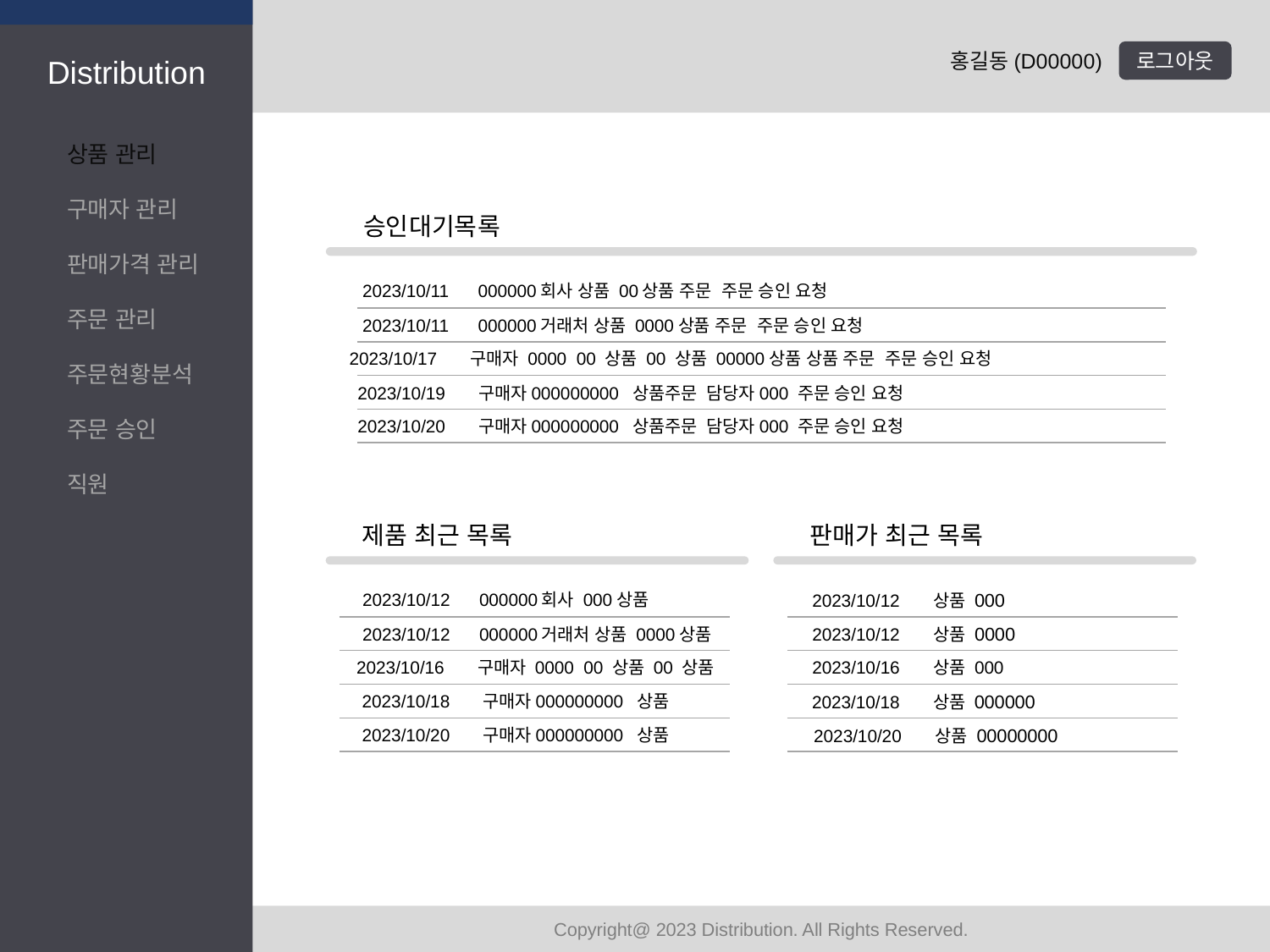

로그아웃
홍길동(D00000)
Distribution
상품 관리

구매자 관리

판매가격 관리

주문 관리

주문현황분석

주문 승인

직원
승인대기목록

2023/10/11      000000회사 상품 00상품 주문  주문 승인 요청
2023/10/11      000000거래처 상품 0000상품 주문  주문 승인 요청
2023/10/17      구매자 0000  00 상품 00 상품 00000상품 상품 주문  주문 승인 요청
2023/10/19      구매자000000000  상품주문  담당자000 주문 승인 요청
2023/10/20      구매자000000000  상품주문  담당자000 주문 승인 요청
제품 최근 목록
판매가 최근 목록

2023/10/12      000000회사 000상품
2023/10/12      상품 000
2023/10/12      000000거래처 상품 0000상품
2023/10/12      상품 0000
2023/10/16      구매자 0000  00 상품 00 상품
2023/10/16      상품 000
2023/10/18      구매자000000000  상품
2023/10/18      상품 000000
2023/10/20      구매자000000000  상품
2023/10/20      상품 00000000

Copyright@ 2023 Distribution. All Rights Reserved.